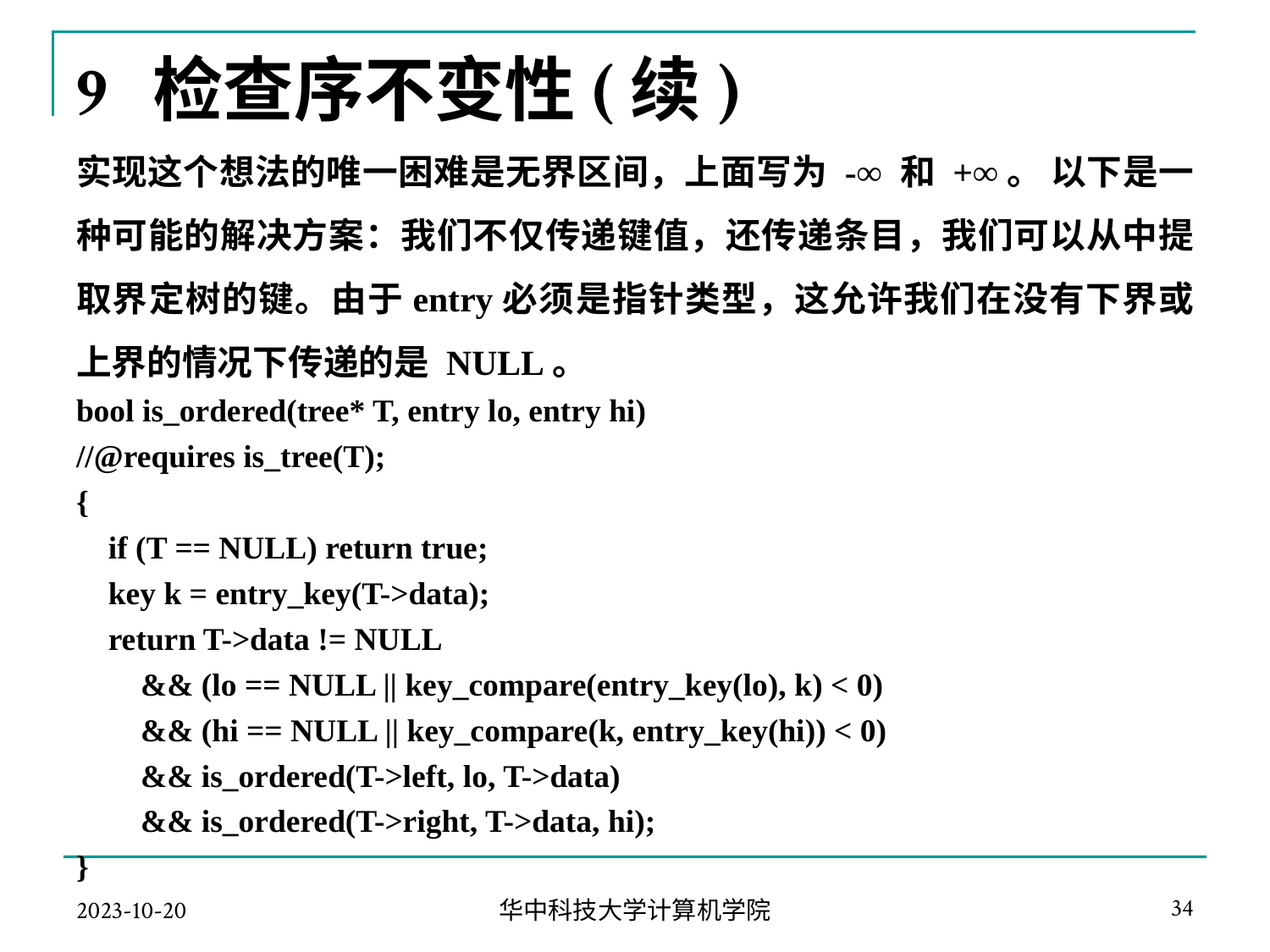

# 9  检查序不变性(续)
实现这个想法的唯一困难是无界区间，上面写为 -∞ 和 +∞。 以下是一种可能的解决方案：我们不仅传递键值，还传递条目，我们可以从中提取界定树的键。由于entry必须是指针类型，这允许我们在没有下界或上界的情况下传递的是 NULL。
bool is_ordered(tree* T, entry lo, entry hi)
//@requires is_tree(T);
{
    if (T == NULL) return true;
    key k = entry_key(T->data);
    return T->data != NULL
        && (lo == NULL || key_compare(entry_key(lo), k) < 0)
        && (hi == NULL || key_compare(k, entry_key(hi)) < 0)
        && is_ordered(T->left, lo, T->data)
        && is_ordered(T->right, T->data, hi);
}
2023-10-20
34
华中科技大学计算机学院